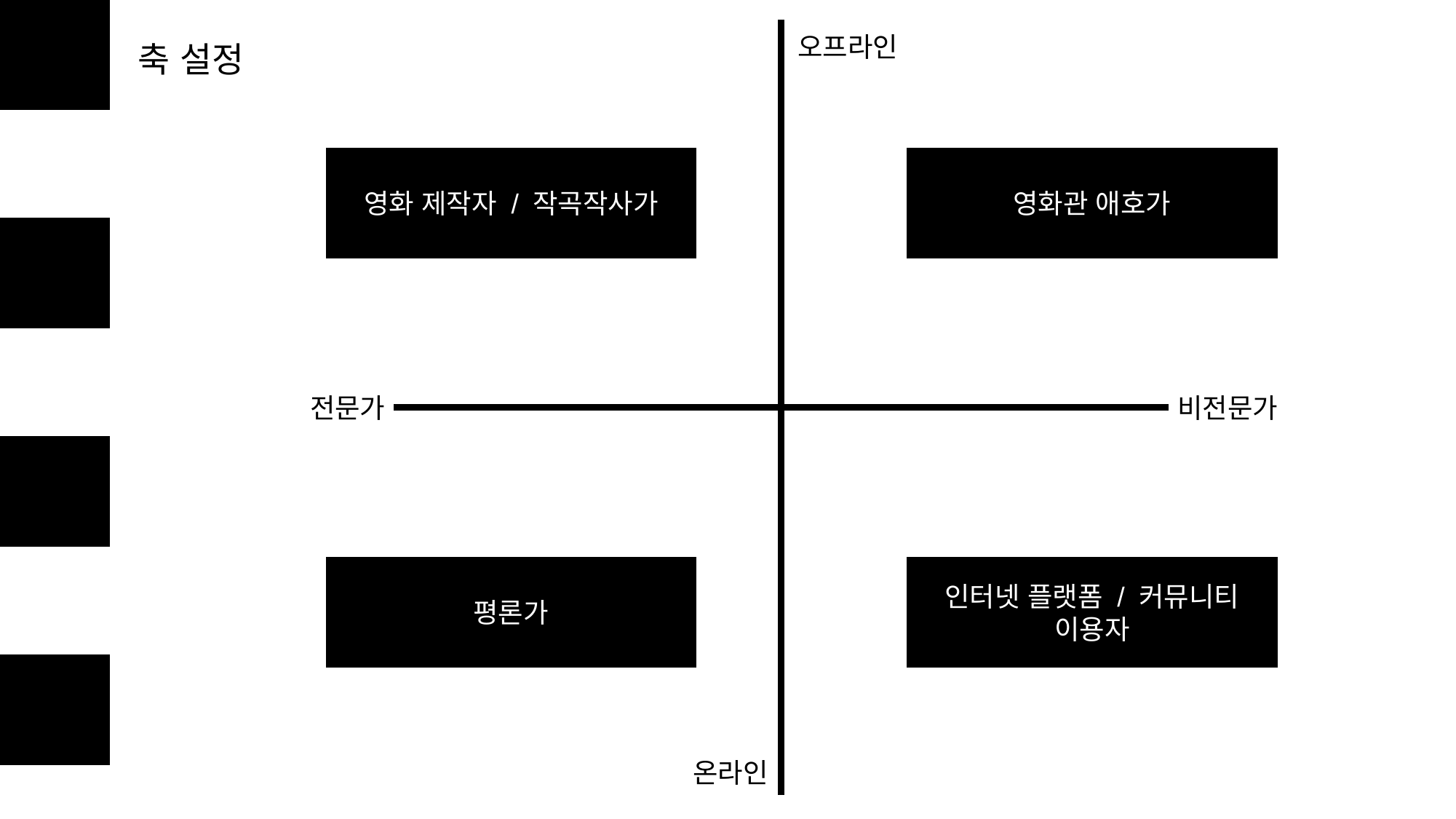

오프라인
축 설정
영화 제작자 / 작곡작사가
영화관 애호가

전문가
비전문가

평론가
인터넷 플랫폼 / 커뮤니티
이용자

온라인